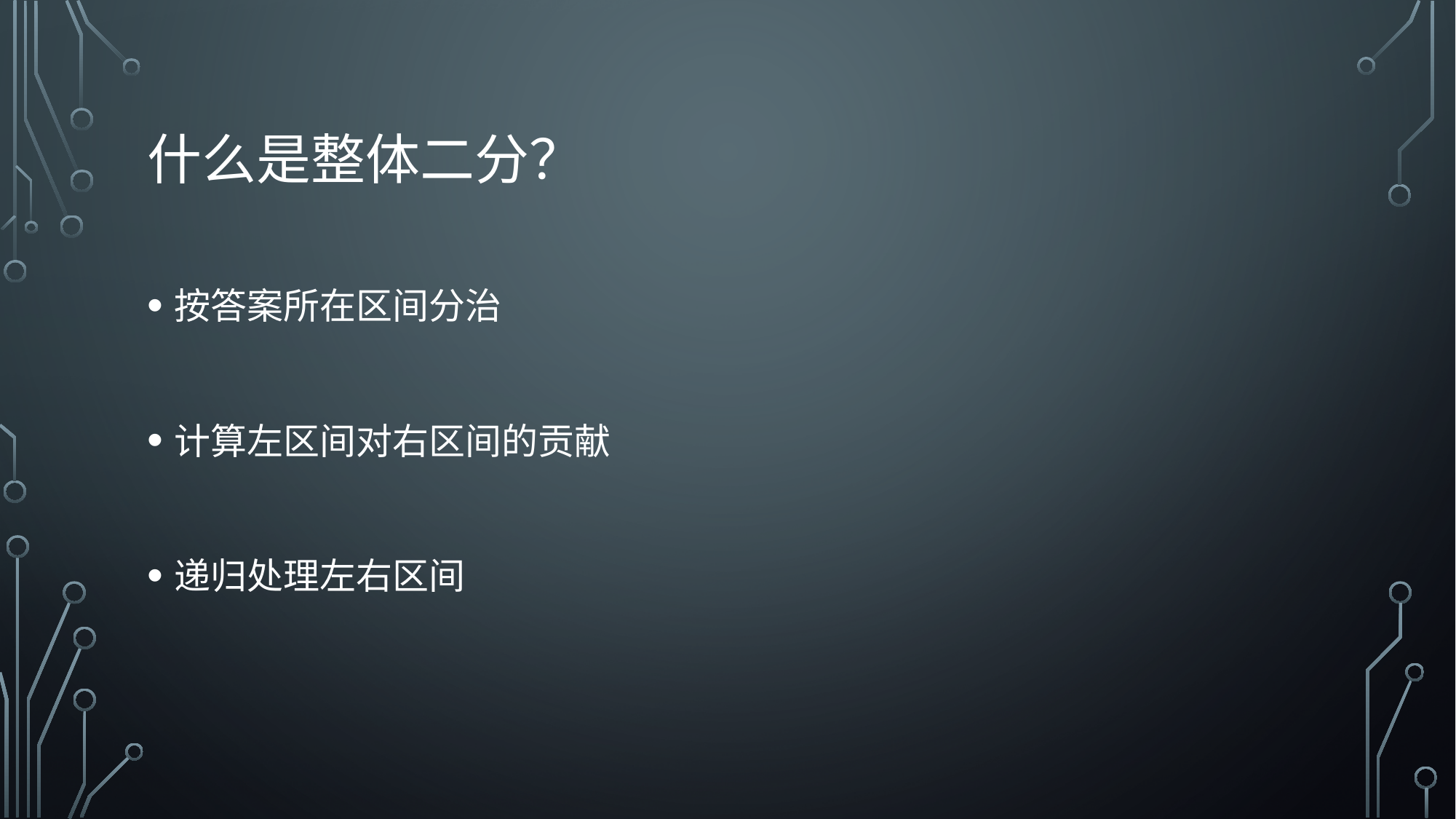

# 什么是整体二分？
按答案所在区间分治

计算左区间对右区间的贡献

递归处理左右区间